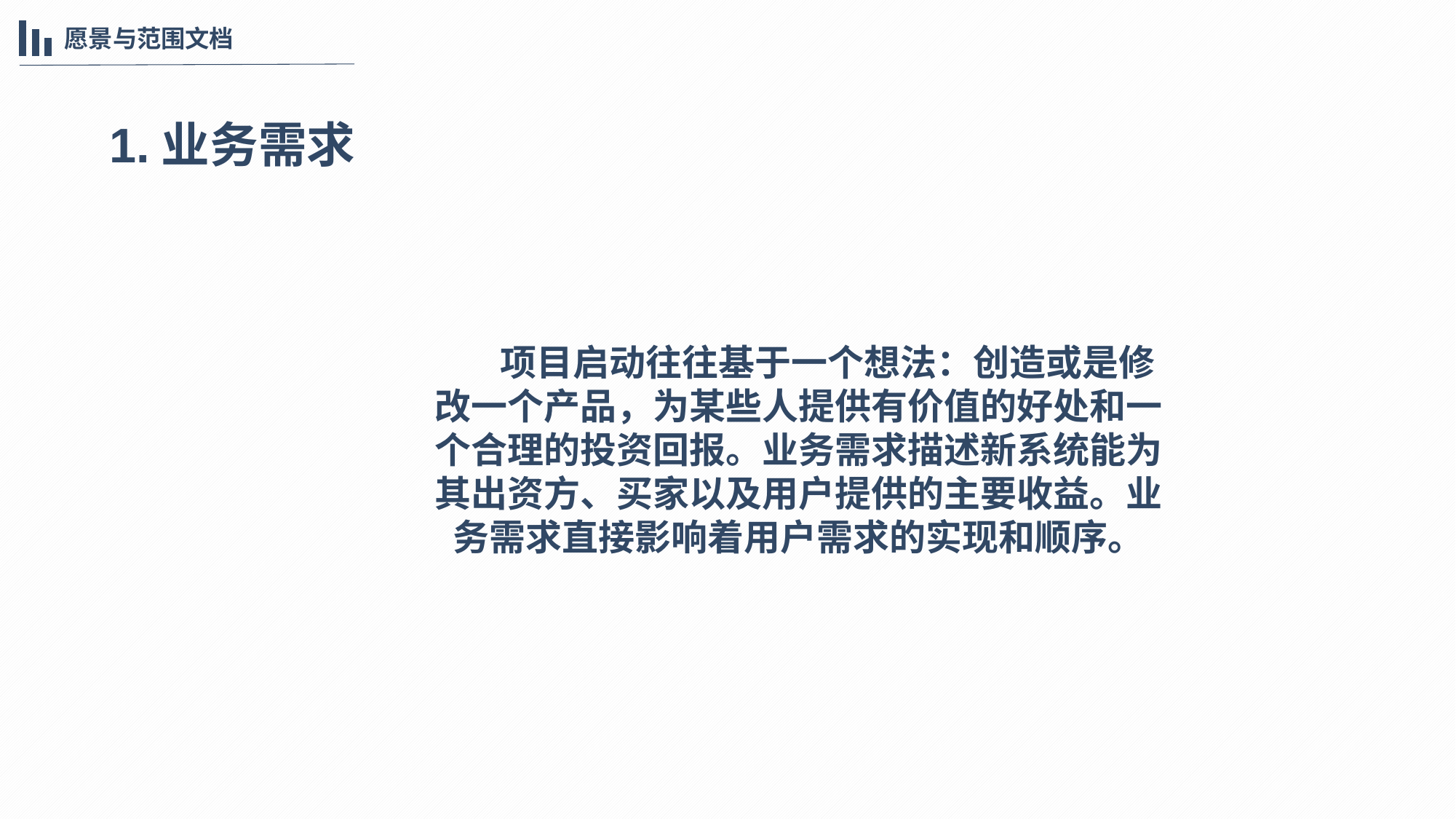

愿景与范围文档

1.业务需求
           项目启动往往基于一个想法：创造或是修改一个产品，为某些人提供有价值的好处和一个合理的投资回报。业务需求描述新系统能为其出资方、买家以及用户提供的主要收益。业务需求直接影响着用户需求的实现和顺序。